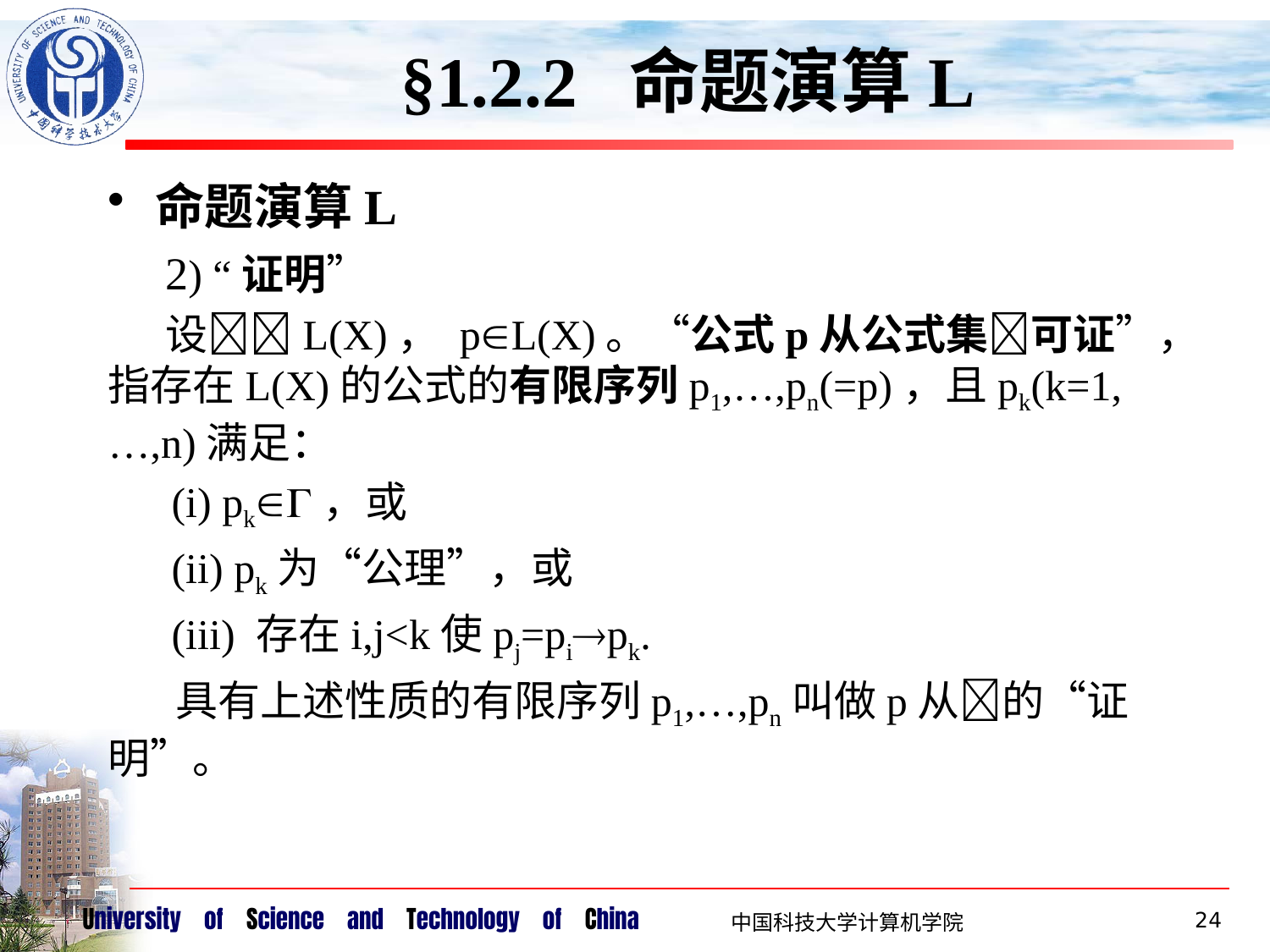

§1.2.2  命题演算L
命题演算L
     2) “证明”
     设Γ⊆L(X)， p∈L(X)。“公式p从公式集Γ可证”，指存在L(X)的公式的有限序列p1,…,pn(=p)，且pk(k=1,…,n)满足：
      (i) pk∈Γ，或
      (ii) pk为“公理”，或
      (iii) 存在i,j<k使pj=pi→pk.
      具有上述性质的有限序列p1,…,pn叫做p从Γ的“证明”。